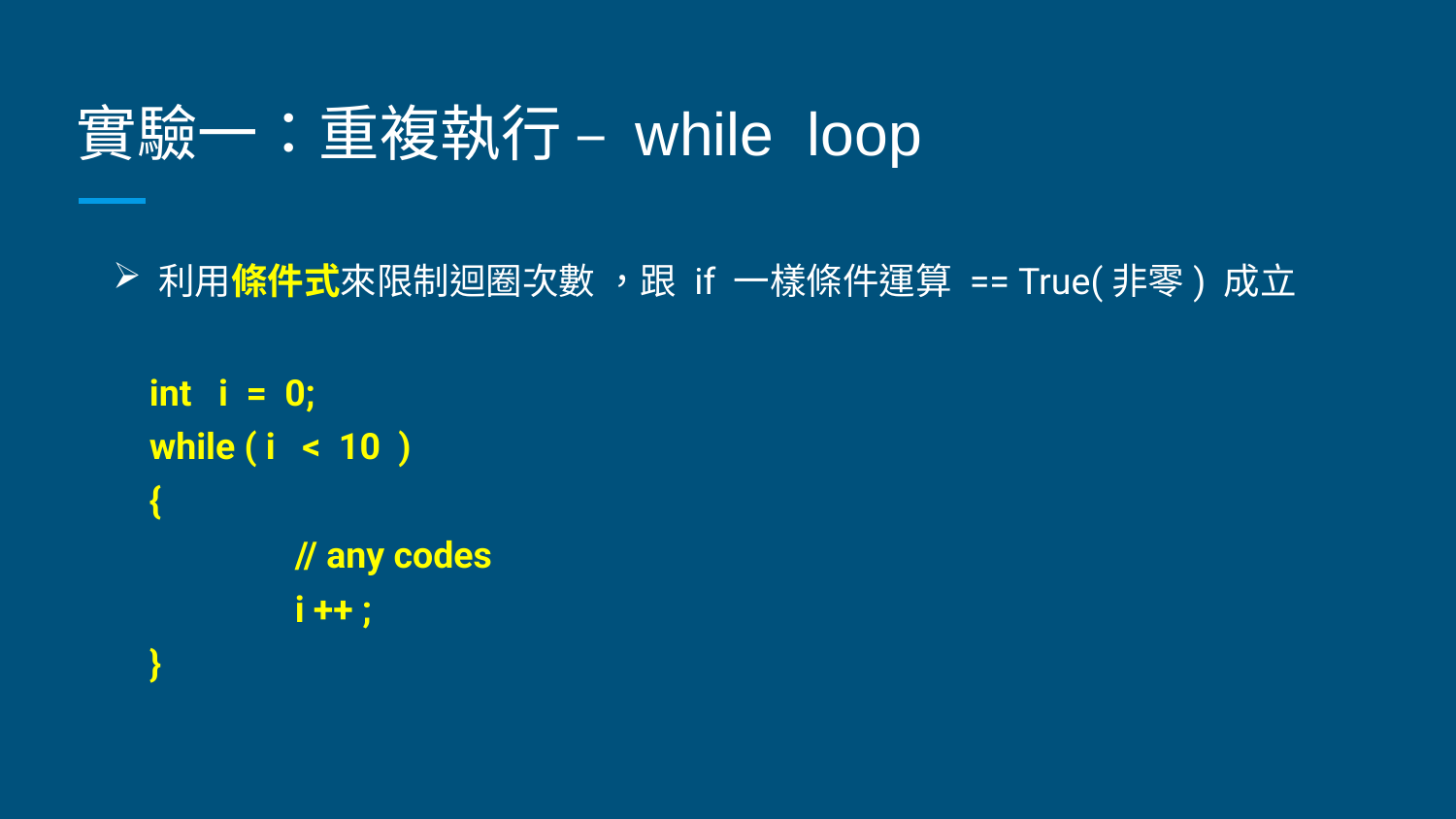

# 實驗一：重複執行 – while  loop
利用條件式來限制迴圈次數 ，跟 if 一樣條件運算 == True(非零) 成立

	int   i  =  0;
	while ( i   <  10  )
	{
		// any codes
		i ++ ;
	}